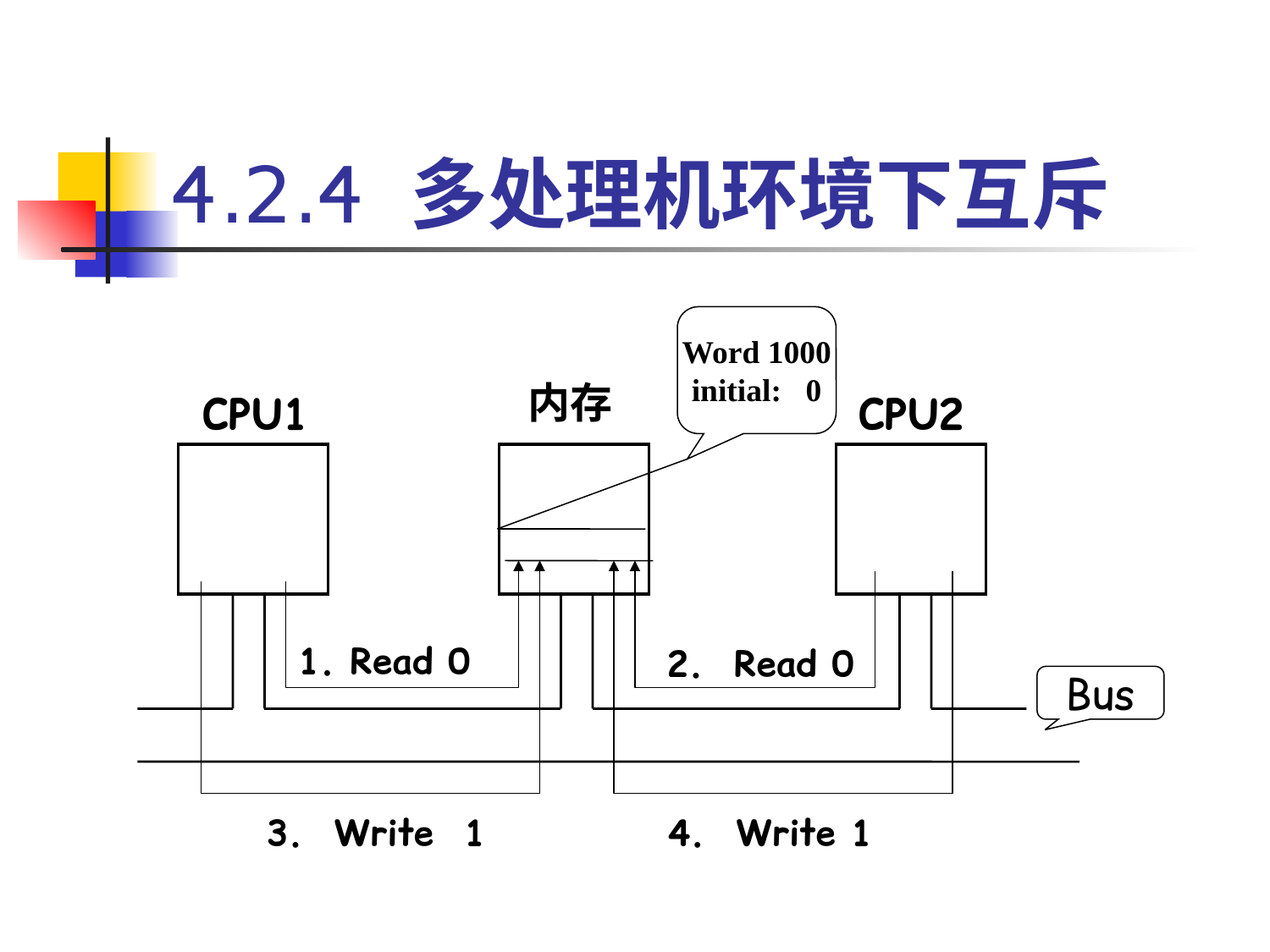

# 4.2.4 多处理机环境下互斥
Word 1000
initial:   0
内存
CPU1
CPU2

1. Read 0
 2.  Read 0
Bus

3.  Write  1
4.  Write 1